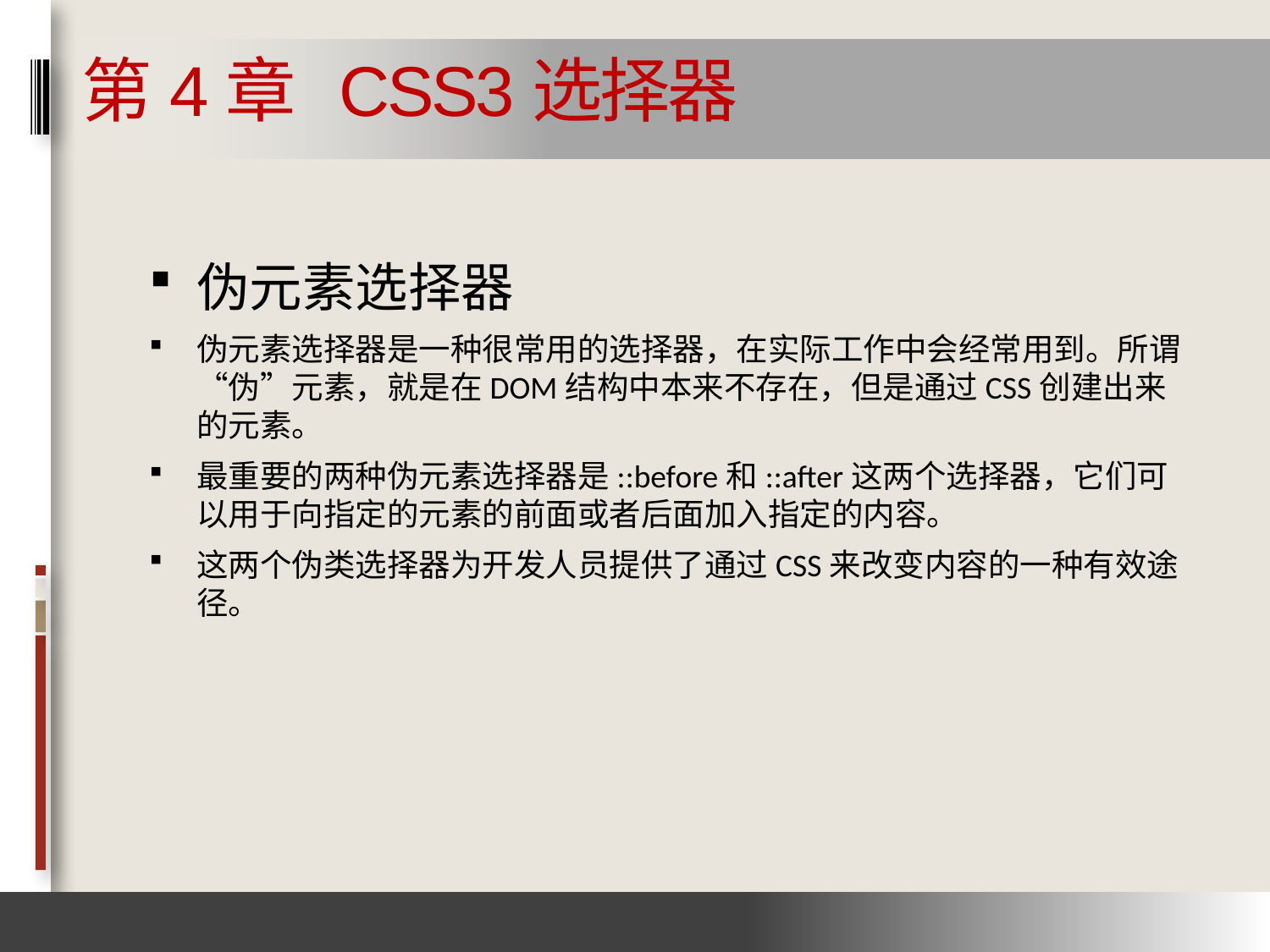

# 第4章  CSS3选择器
伪元素选择器
伪元素选择器是一种很常用的选择器，在实际工作中会经常用到。所谓“伪”元素，就是在DOM结构中本来不存在，但是通过CSS创建出来的元素。
最重要的两种伪元素选择器是::before和::after这两个选择器，它们可以用于向指定的元素的前面或者后面加入指定的内容。
这两个伪类选择器为开发人员提供了通过CSS来改变内容的一种有效途径。